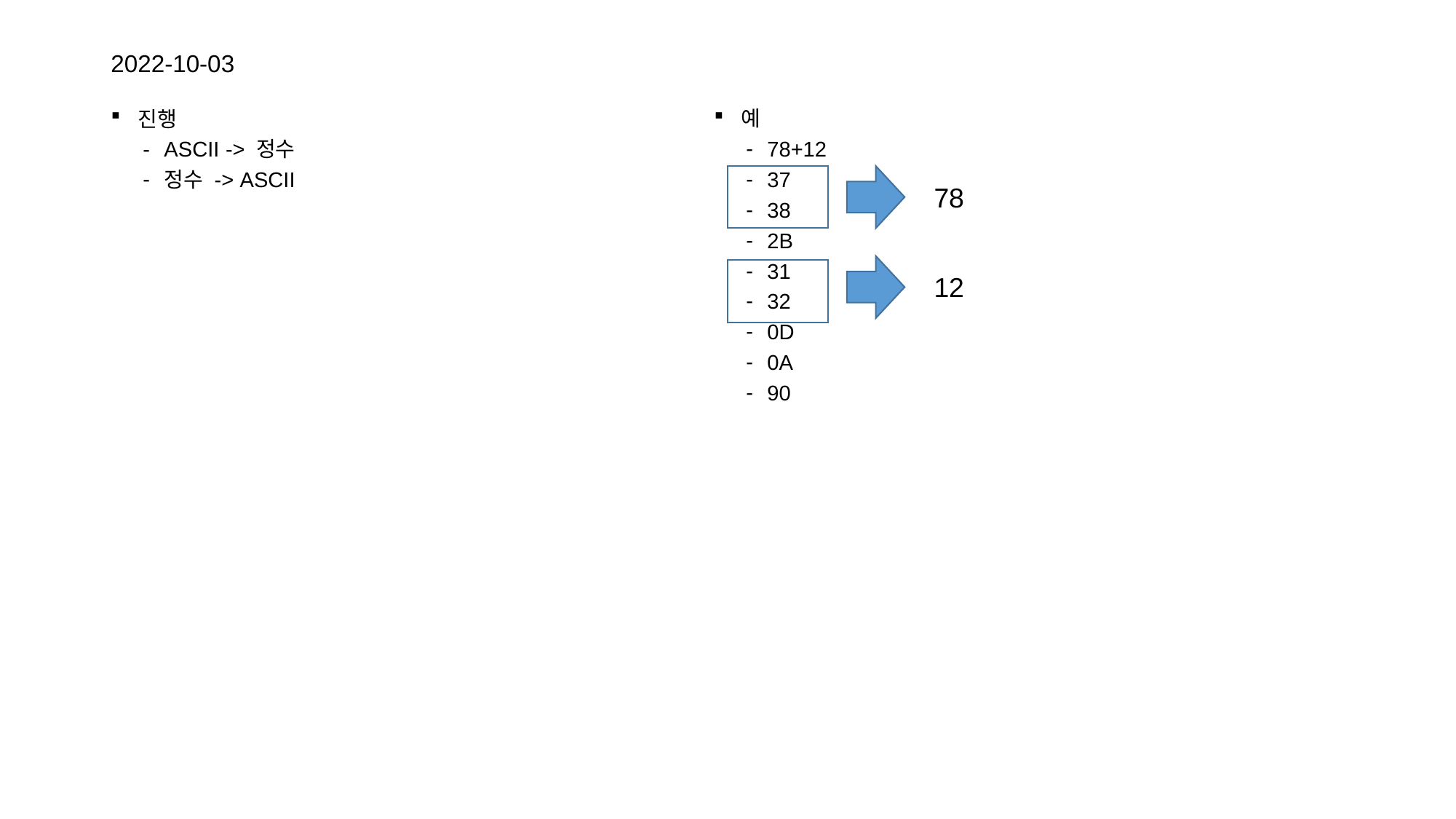

# 2022-10-03
예
78+12
37
38
2B
31
32
0D
0A
90

진행
ASCII -> 정수
정수 -> ASCII

78

12